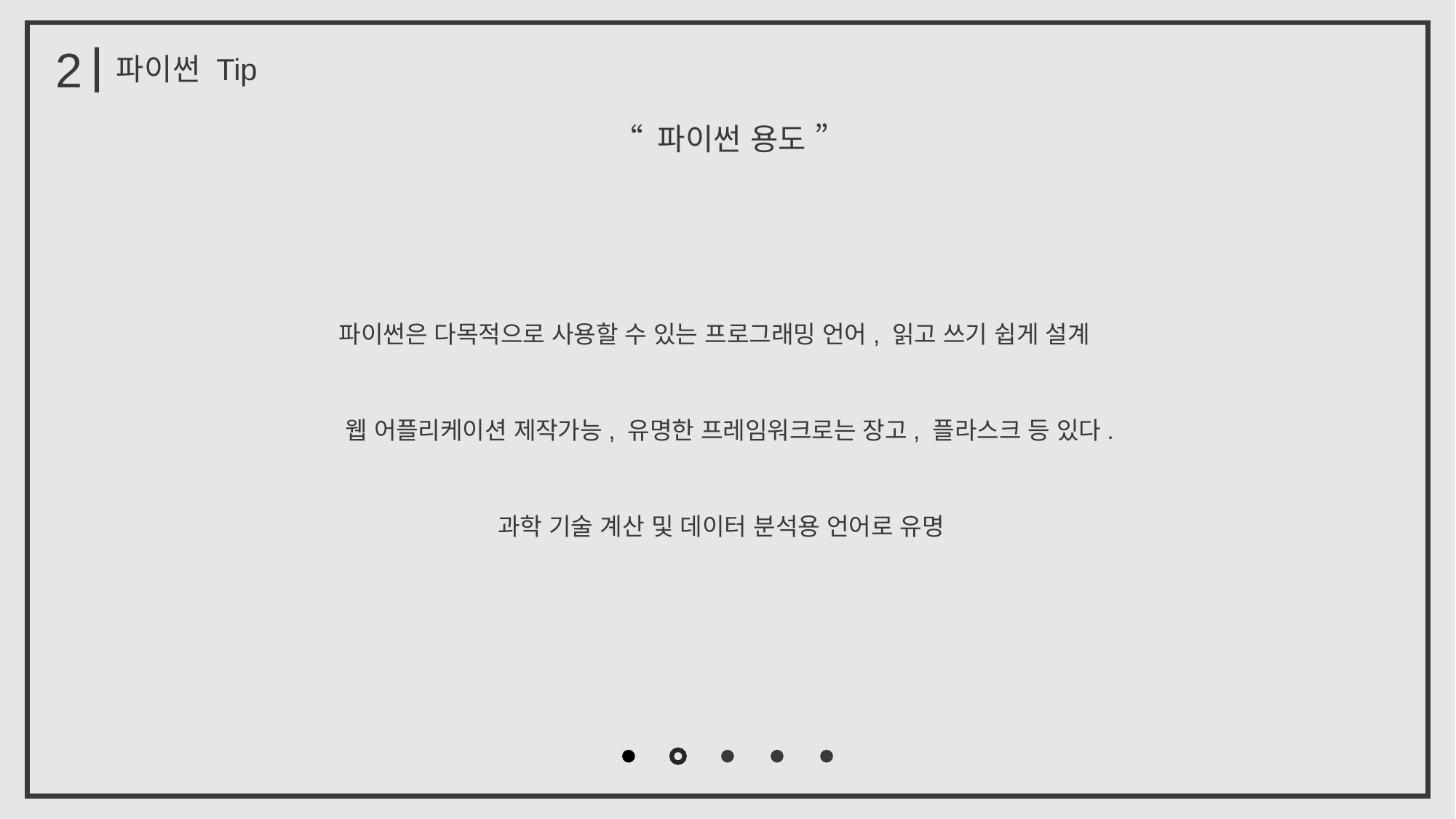

2
파이썬 Tip
“ 파이썬 용도 ”
파이썬은 다목적으로 사용할 수 있는 프로그래밍 언어, 읽고 쓰기 쉽게 설계
웹 어플리케이션 제작가능, 유명한 프레임워크로는 장고, 플라스크 등 있다.
과학 기술 계산 및 데이터 분석용 언어로 유명